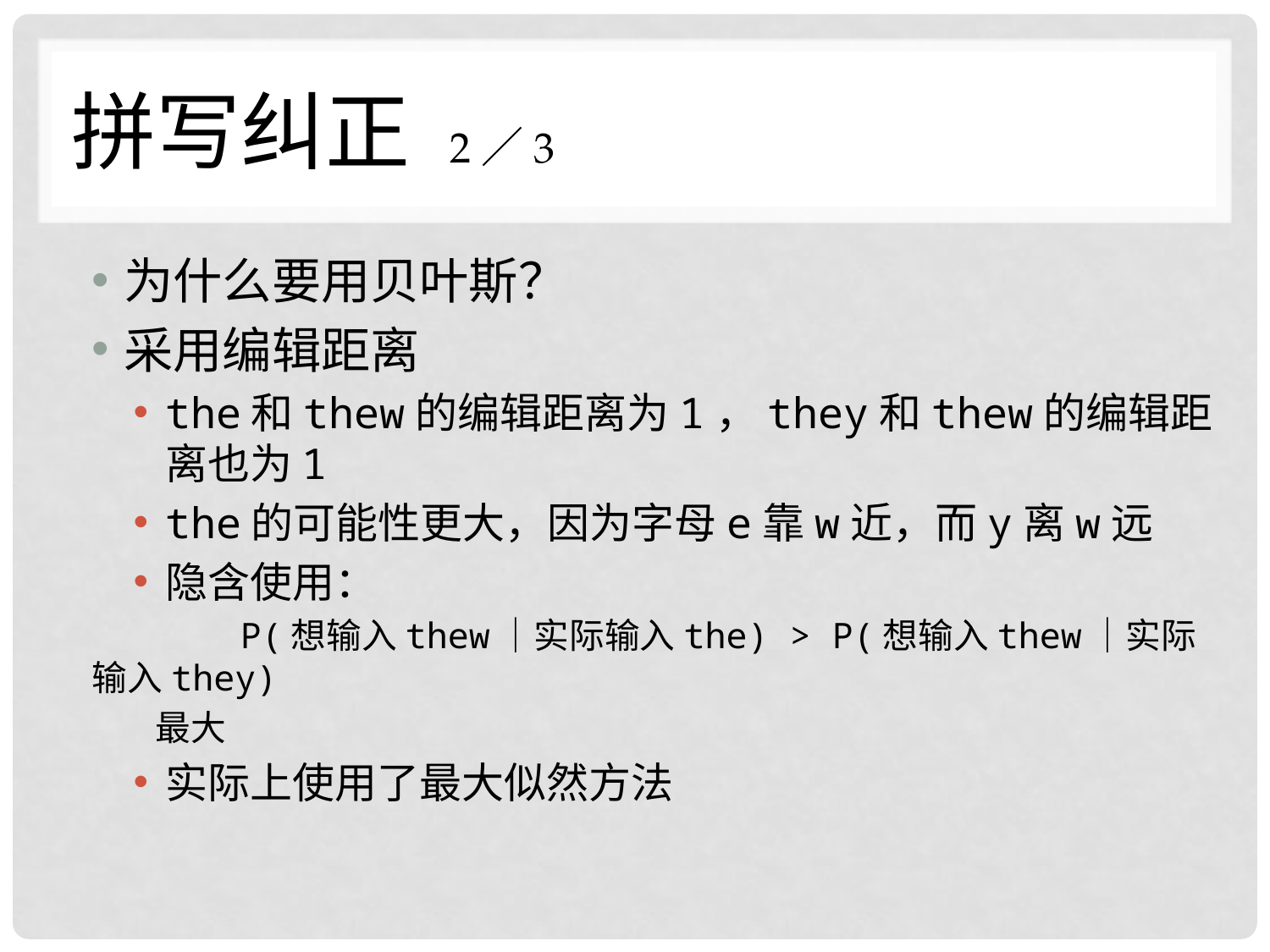

# 拼写纠正 2／3
为什么要用贝叶斯？
采用编辑距离
the和thew的编辑距离为1，they和thew的编辑距离也为1
the的可能性更大，因为字母e靠w近，而y离w远
隐含使用：
       P(想输入thew｜实际输入the) > P(想输入thew｜实际输入they)
       最大
实际上使用了最大似然方法